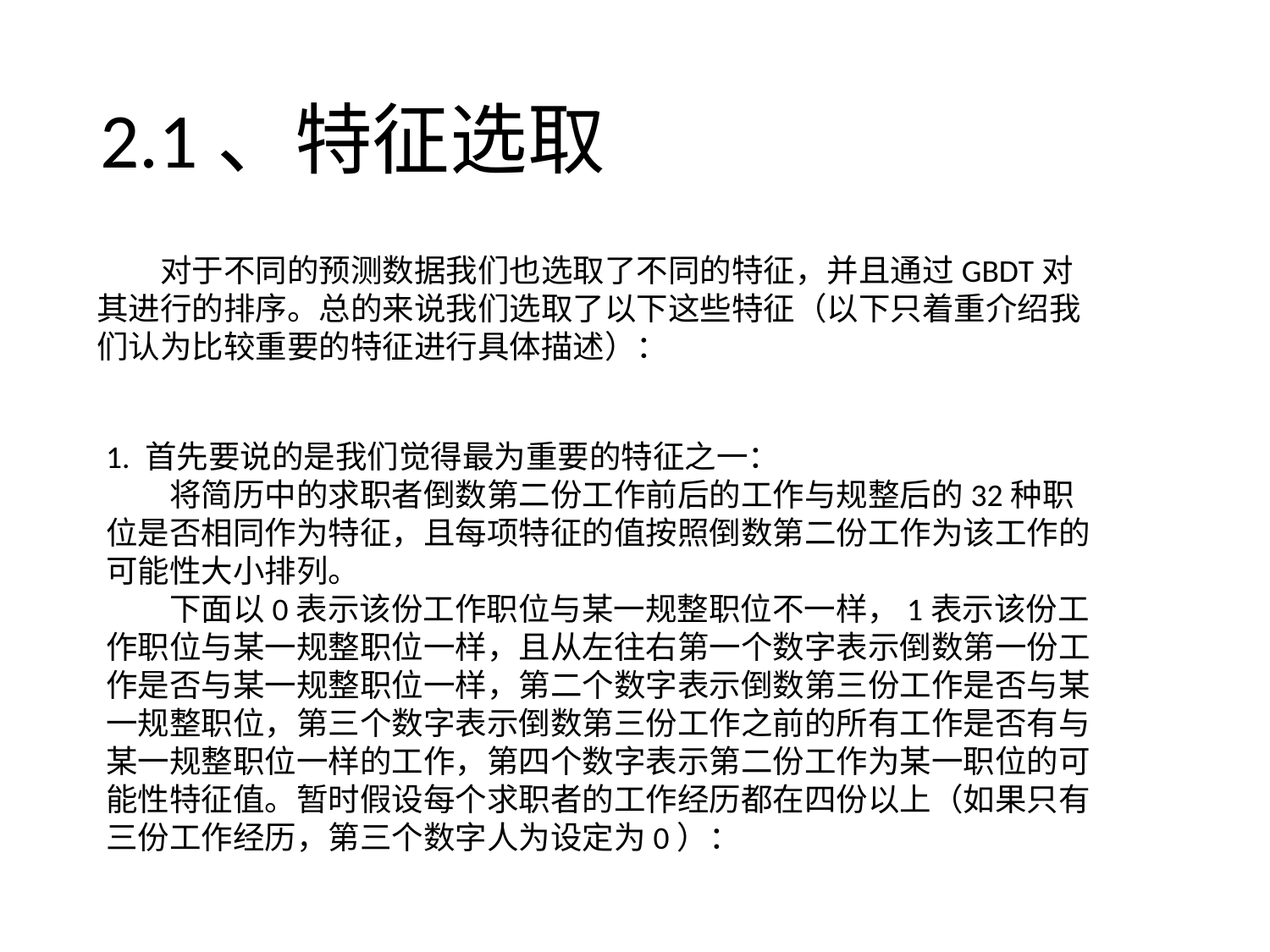

# 2.1、特征选取
对于不同的预测数据我们也选取了不同的特征，并且通过GBDT对其进行的排序。总的来说我们选取了以下这些特征（以下只着重介绍我们认为比较重要的特征进行具体描述）：

1. 首先要说的是我们觉得最为重要的特征之一：
将简历中的求职者倒数第二份工作前后的工作与规整后的32种职位是否相同作为特征，且每项特征的值按照倒数第二份工作为该工作的可能性大小排列。
下面以0表示该份工作职位与某一规整职位不一样，1表示该份工作职位与某一规整职位一样，且从左往右第一个数字表示倒数第一份工作是否与某一规整职位一样，第二个数字表示倒数第三份工作是否与某一规整职位，第三个数字表示倒数第三份工作之前的所有工作是否有与某一规整职位一样的工作，第四个数字表示第二份工作为某一职位的可能性特征值。暂时假设每个求职者的工作经历都在四份以上（如果只有三份工作经历，第三个数字人为设定为0）：